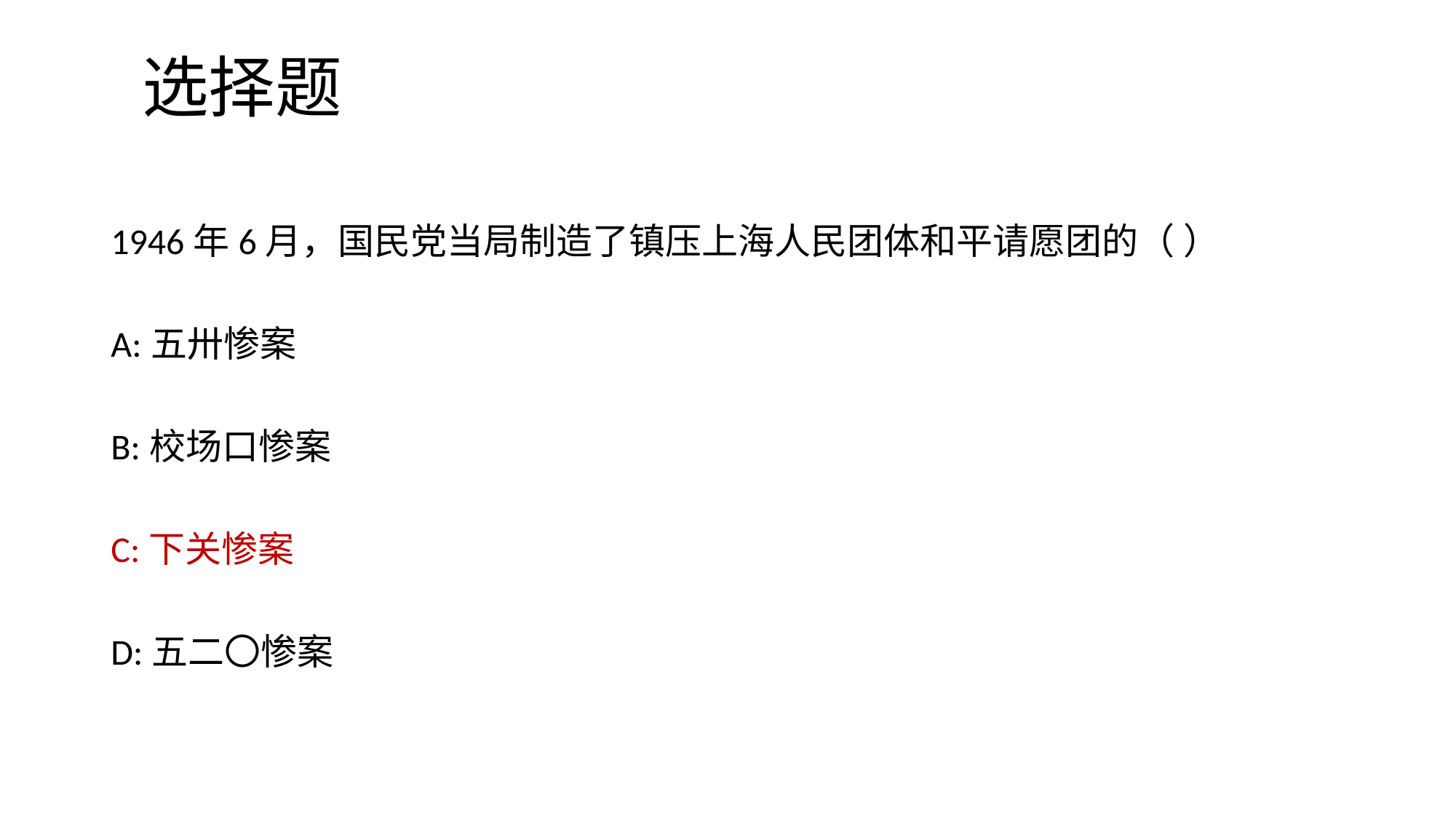

# 选择题
1946年6月，国民党当局制造了镇压上海人民团体和平请愿团的（ ）
A:五卅惨案
B:校场口惨案
C:下关惨案
D:五二〇惨案